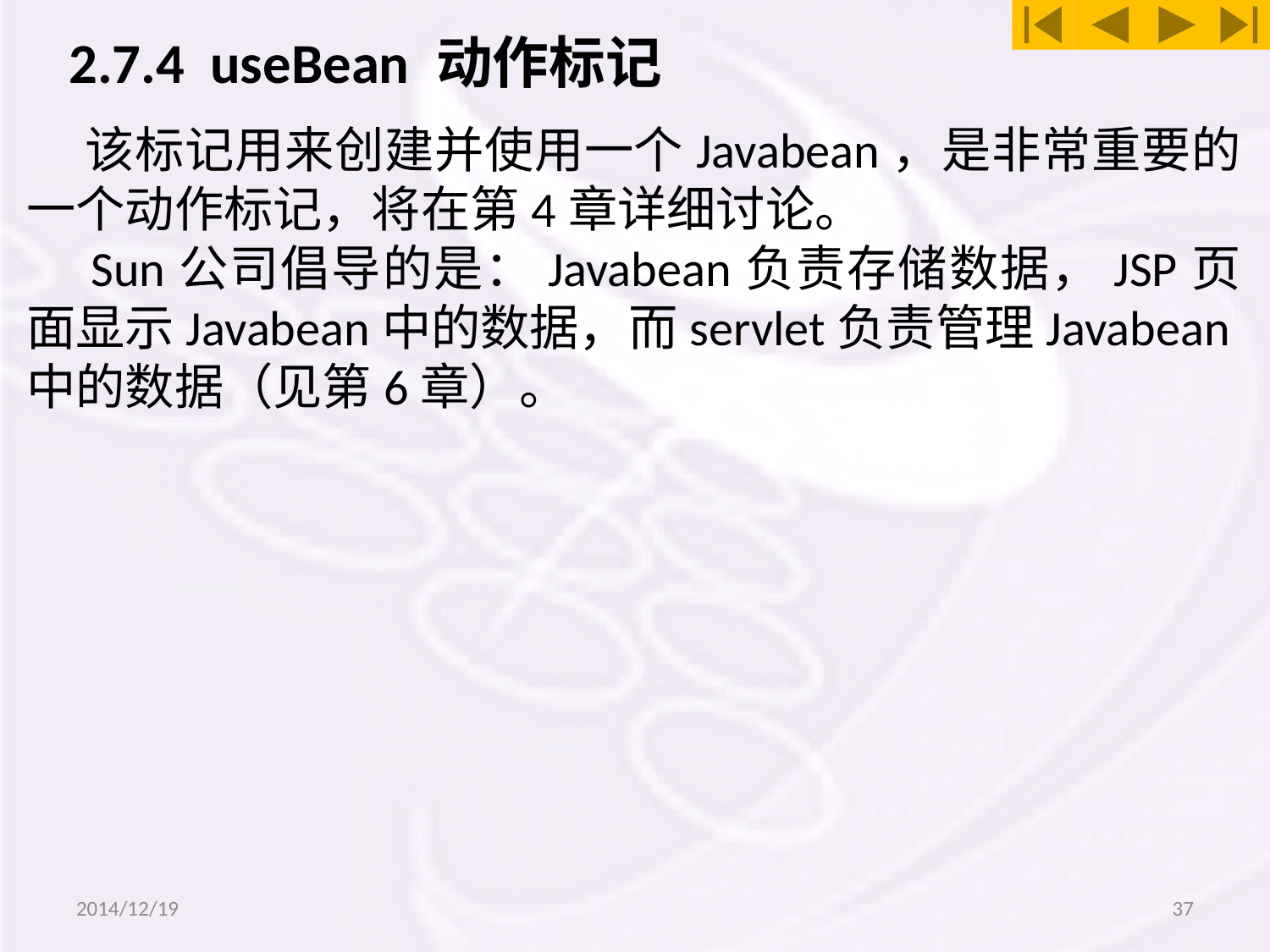

# 2.7.4  useBean 动作标记
    该标记用来创建并使用一个Javabean，是非常重要的一个动作标记，将在第4章详细讨论。
     Sun公司倡导的是：Javabean负责存储数据，JSP页面显示Javabean中的数据，而servlet负责管理Javabean中的数据（见第6章）。
2014/12/19
37